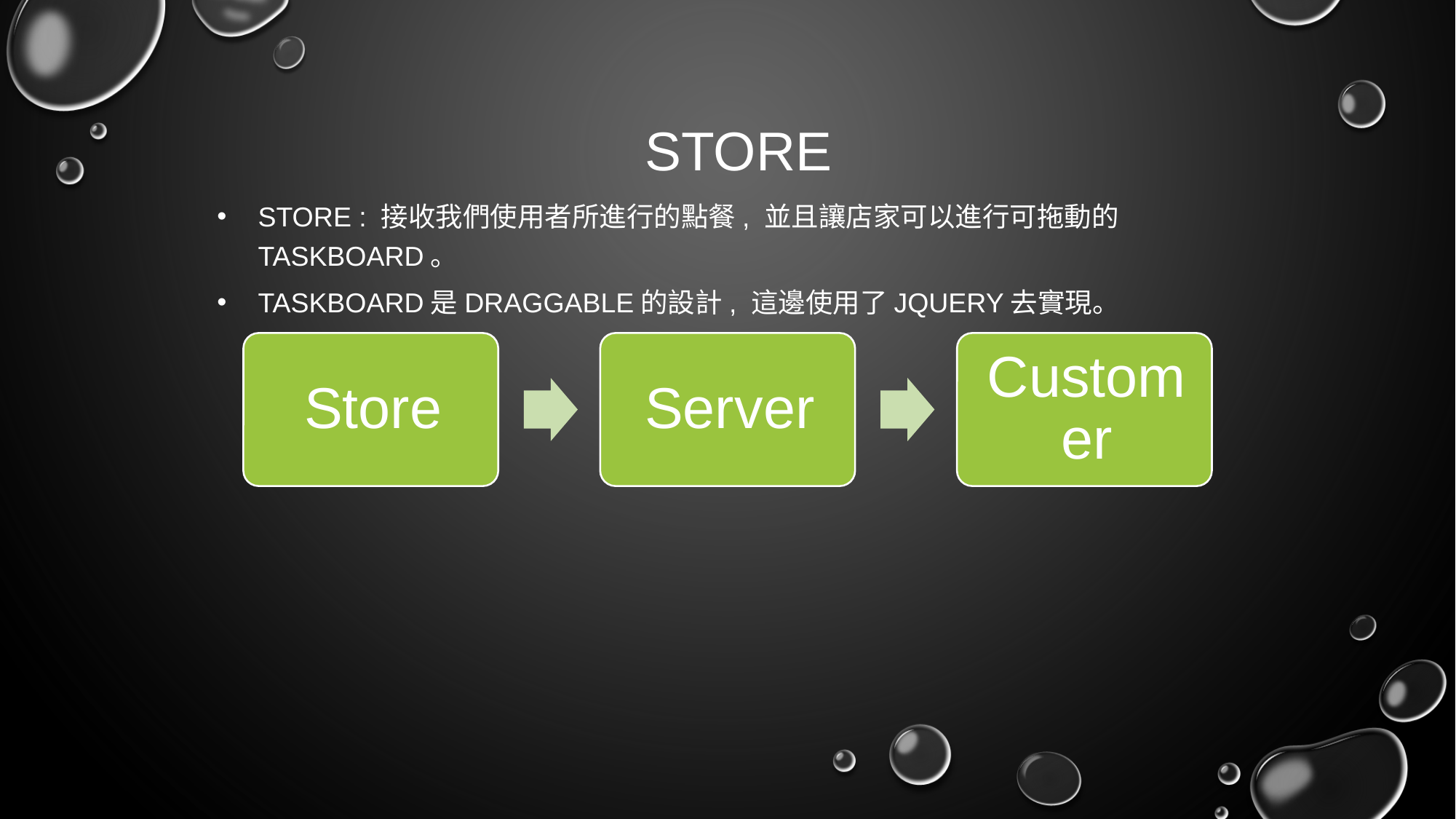

# STORE
Store

Server

Customer
Store : 接收我們使用者所進行的點餐, 並且讓店家可以進行可拖動的taskboard。
Taskboard是draggable的設計, 這邊使用了jquery去實現。